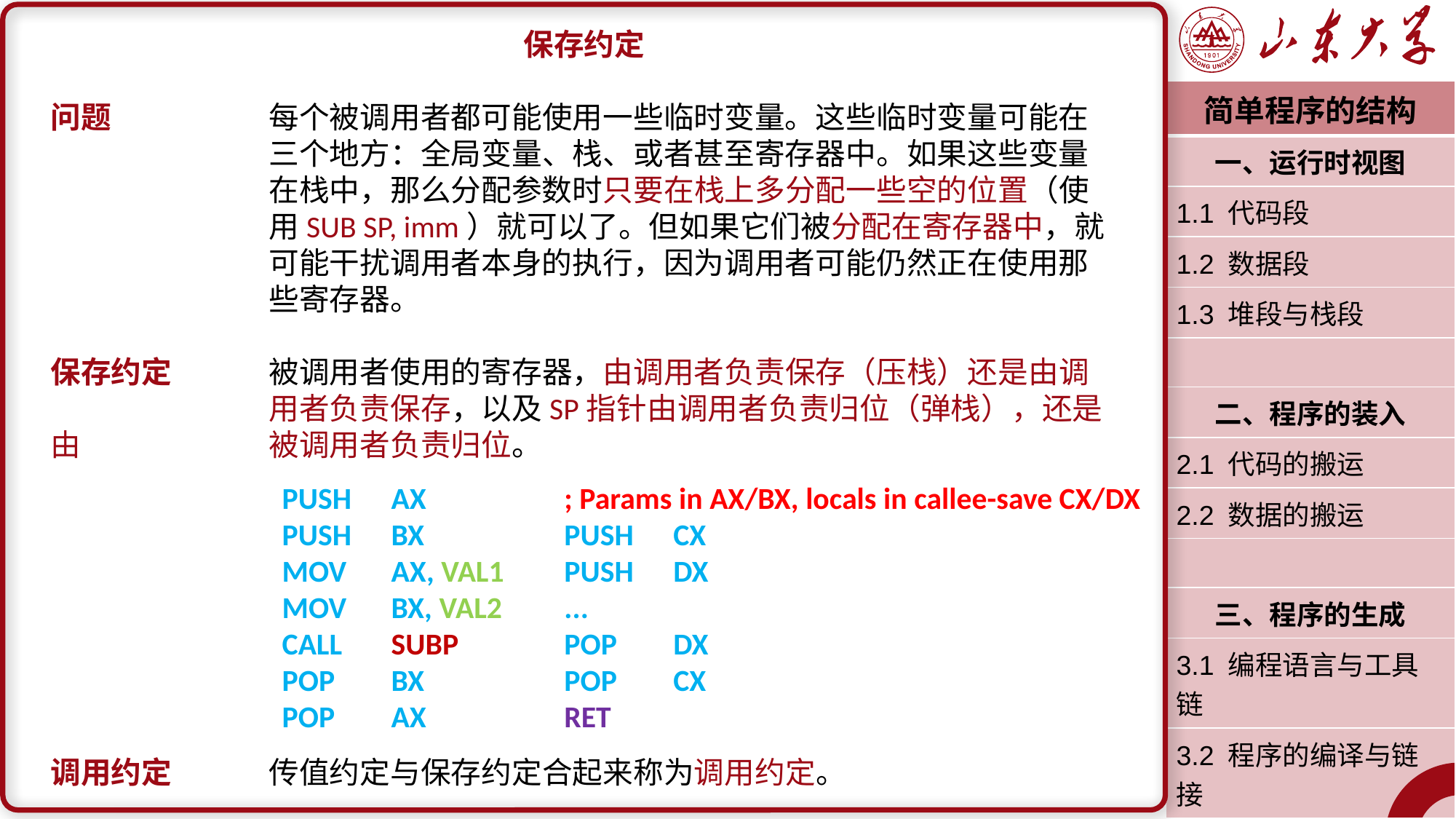

保存约定

问题		每个被调用者都可能使用一些临时变量。这些临时变量可能在		三个地方：全局变量、栈、或者甚至寄存器中。如果这些变量		在栈中，那么分配参数时只要在栈上多分配一些空的位置（使		用SUB SP, imm）就可以了。但如果它们被分配在寄存器中，就		可能干扰调用者本身的执行，因为调用者可能仍然正在使用那		些寄存器。

保存约定	被调用者使用的寄存器，由调用者负责保存（压栈）还是由调		用者负责保存，以及SP指针由调用者负责归位（弹栈），还是由		被调用者负责归位。

调用约定	传值约定与保存约定合起来称为调用约定。
| 简单程序的结构 |
| --- |
| 一、运行时视图 |
| 1.1 代码段 |
| 1.2 数据段 |
| 1.3 堆段与栈段 |
|  |
| 二、程序的装入 |
| 2.1 代码的搬运 |
| 2.2 数据的搬运 |
|  |
| 三、程序的生成 |
| 3.1 编程语言与工具链 |
| 3.2 程序的编译与链接 |
| 3.3 过程调用与栈框 |
| 潘润宇 2023.03 |
PUSH	AX
PUSH	BX
MOV	AX, VAL1
MOV	BX, VAL2
CALL	SUBP
POP	BX
POP	AX
; Params in AX/BX, locals in callee-save CX/DX
PUSH	CX
PUSH	DX
...
POP	DX
POP	CX
RET